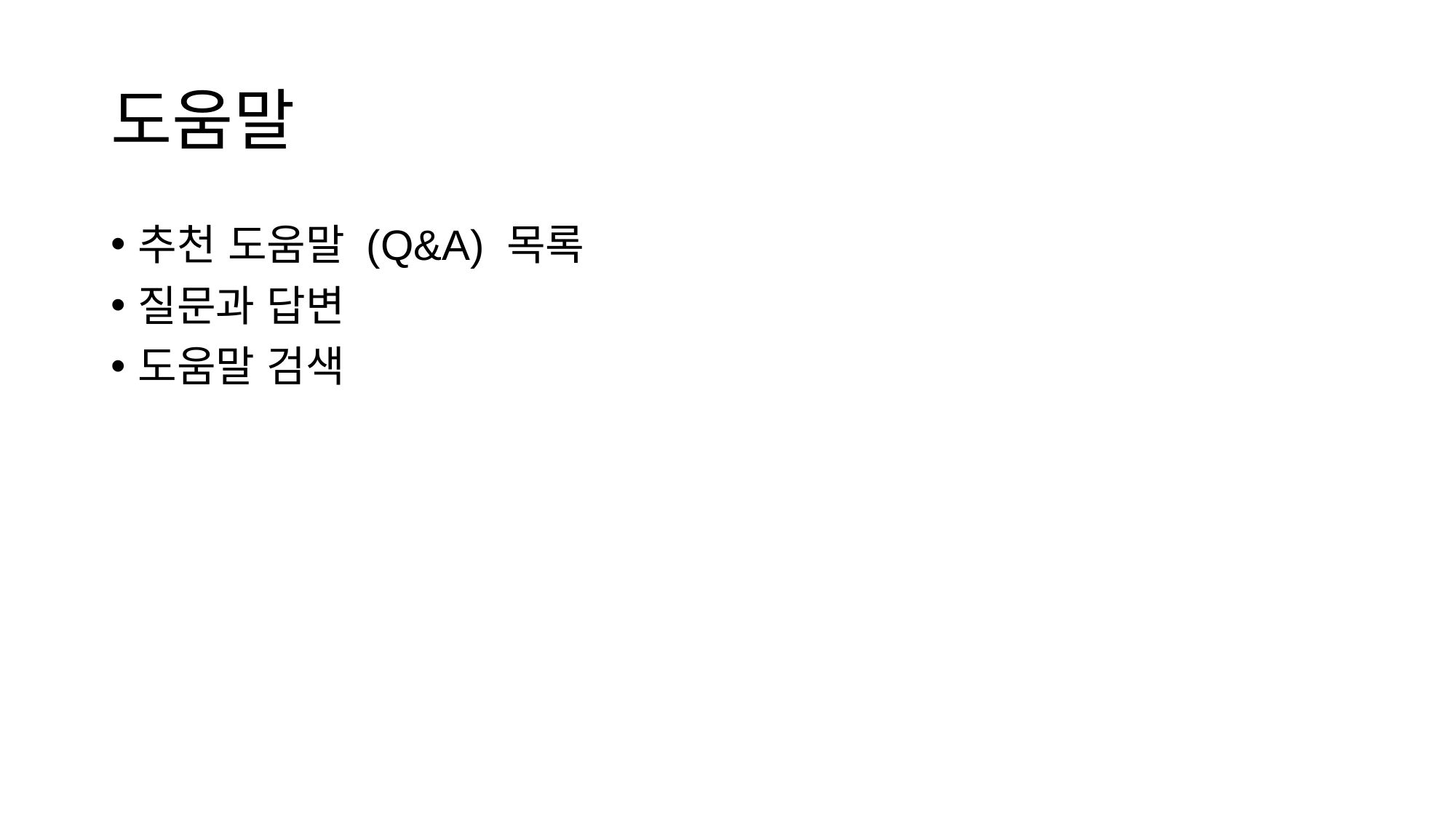

# 도움말
추천 도움말 (Q&A) 목록
질문과 답변
도움말 검색